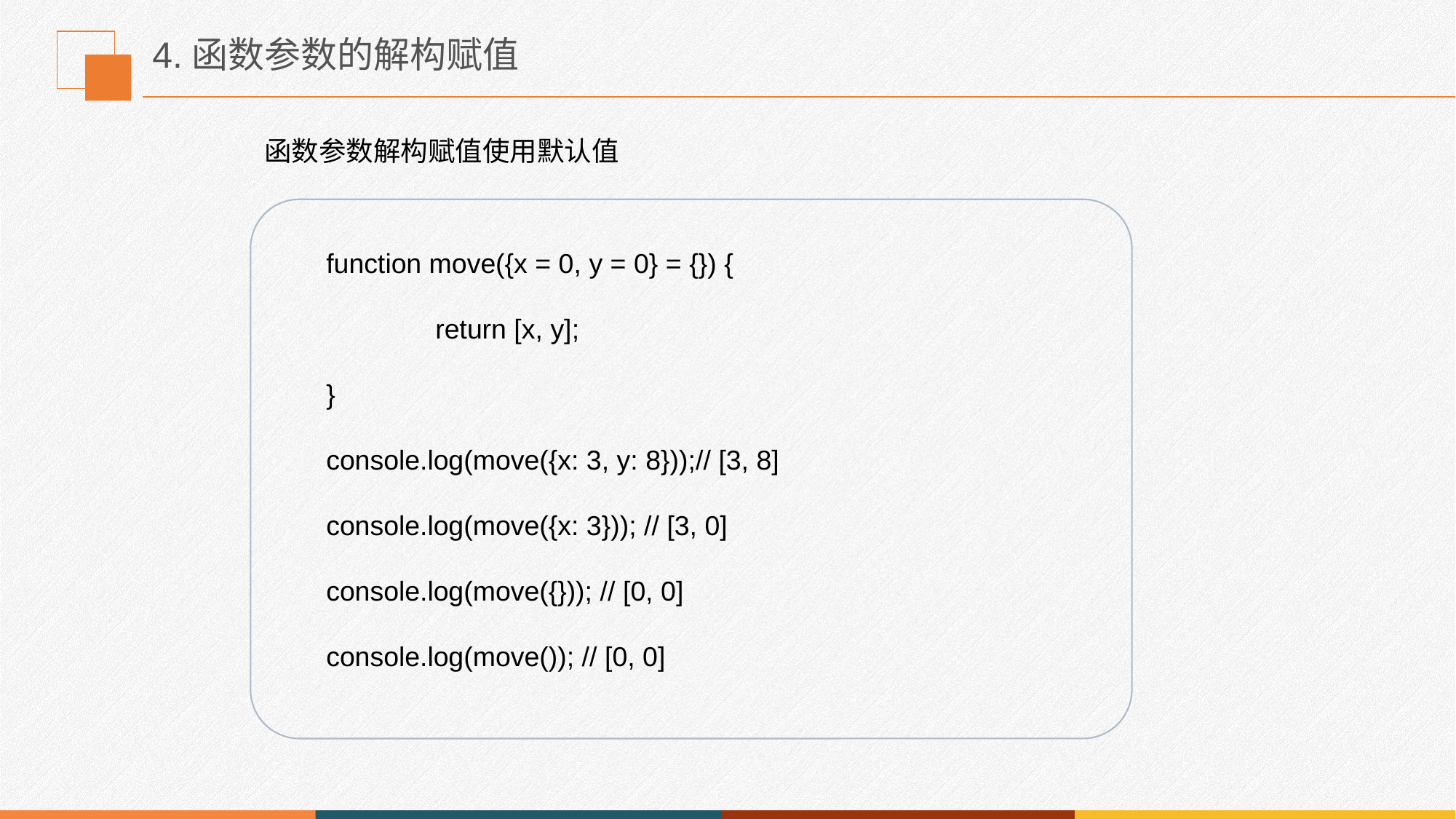

# 4.函数参数的解构赋值
函数参数解构赋值使用默认值

function move({x = 0, y = 0} = {}) {
	return [x, y];
}
console.log(move({x: 3, y: 8}));// [3, 8]
console.log(move({x: 3})); // [3, 0]
console.log(move({})); // [0, 0]
console.log(move()); // [0, 0]